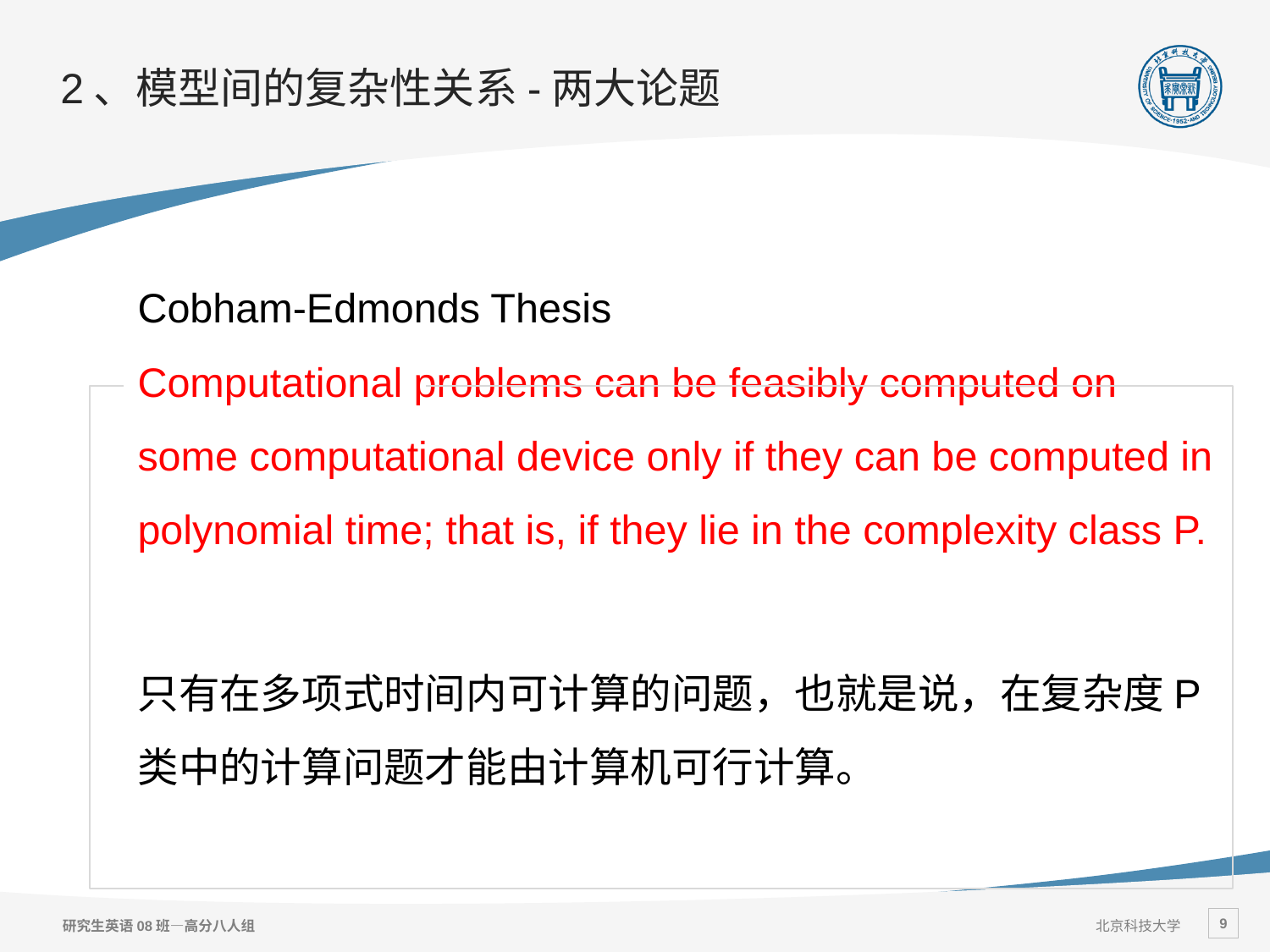

# 2、模型间的复杂性关系-两大论题
Cobham-Edmonds Thesis
Computational problems can be feasibly computed on some computational device only if they can be computed in polynomial time; that is, if they lie in the complexity class P.

只有在多项式时间内可计算的问题，也就是说，在复杂度P类中的计算问题才能由计算机可行计算。